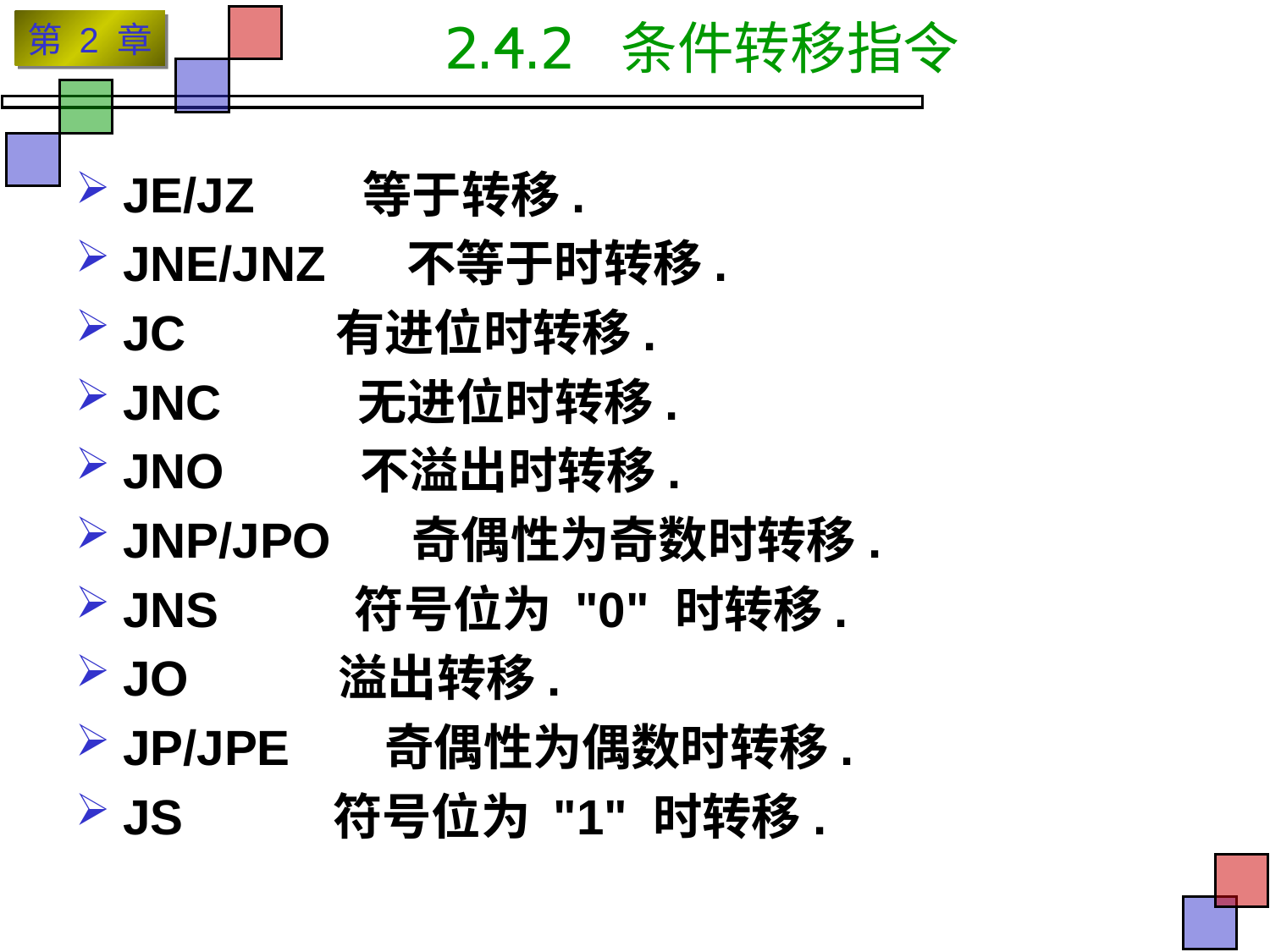

# 2.4.2  条件转移指令
JE/JZ       等于转移.
JNE/JNZ     不等于时转移.
JC          有进位时转移.
JNC         无进位时转移.
JNO         不溢出时转移.
JNP/JPO     奇偶性为奇数时转移.
JNS         符号位为 "0" 时转移.
JO          溢出转移.
JP/JPE      奇偶性为偶数时转移.
JS          符号位为 "1" 时转移.